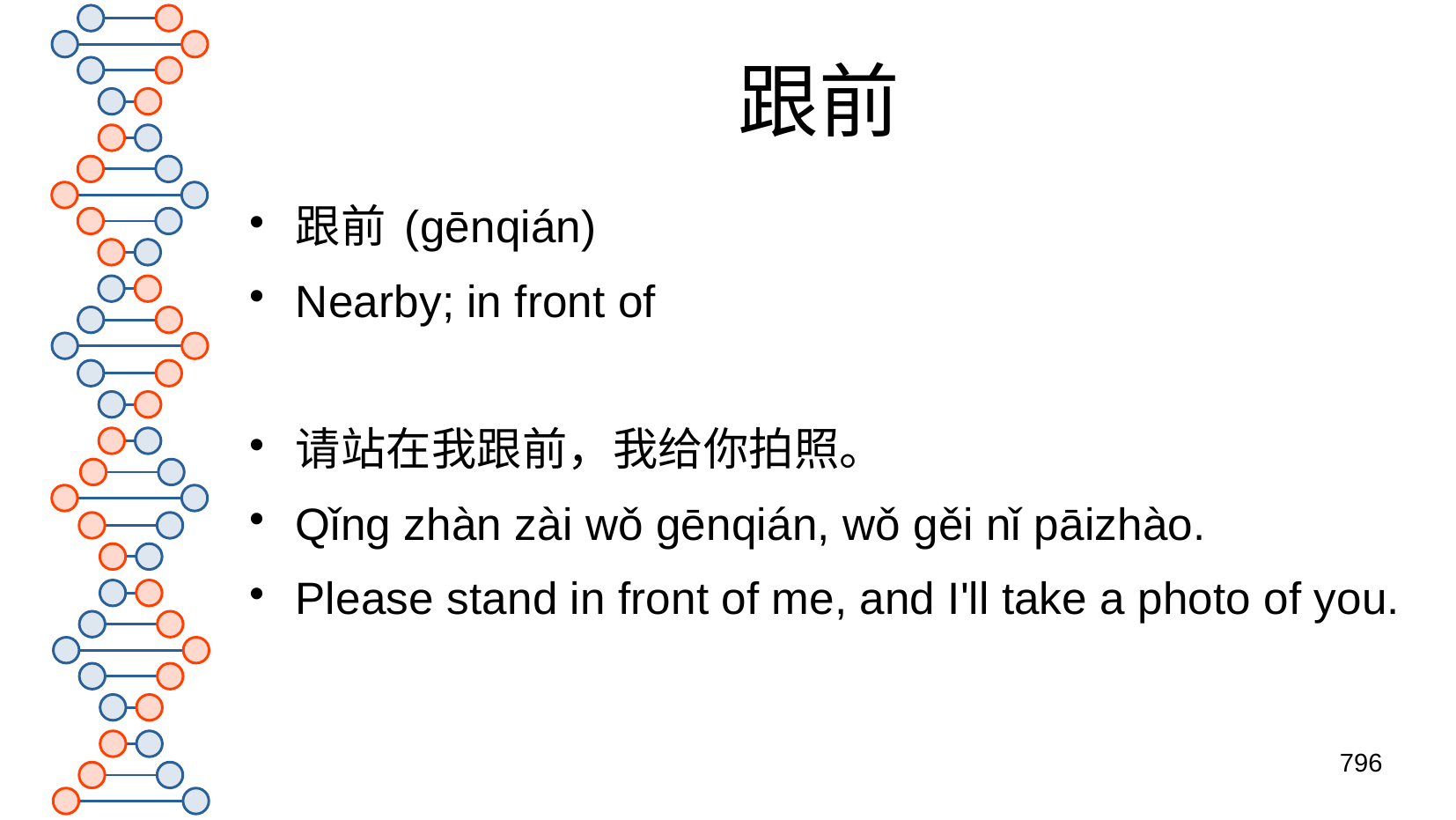

# 跟前
跟前 (gēnqián)
Nearby; in front of

请站在我跟前，我给你拍照。
Qǐng zhàn zài wǒ gēnqián, wǒ gěi nǐ pāizhào.
Please stand in front of me, and I'll take a photo of you.

796